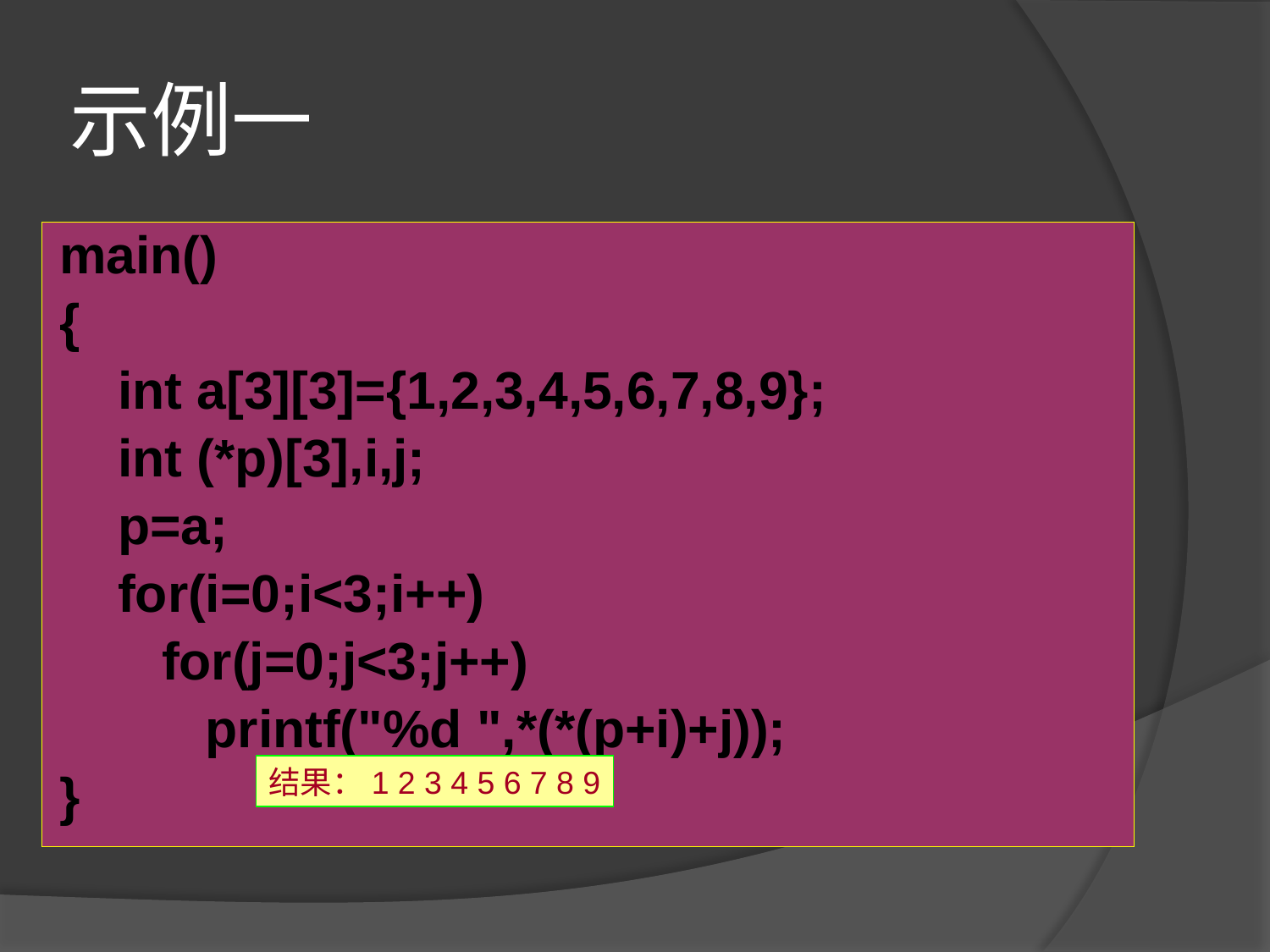

# 示例一
main()
{
    int a[3][3]={1,2,3,4,5,6,7,8,9};
    int (*p)[3],i,j;
    p=a;
    for(i=0;i<3;i++)
       for(j=0;j<3;j++)
          printf("%d ",*(*(p+i)+j));
}
结果：1 2 3 4 5 6 7 8 9